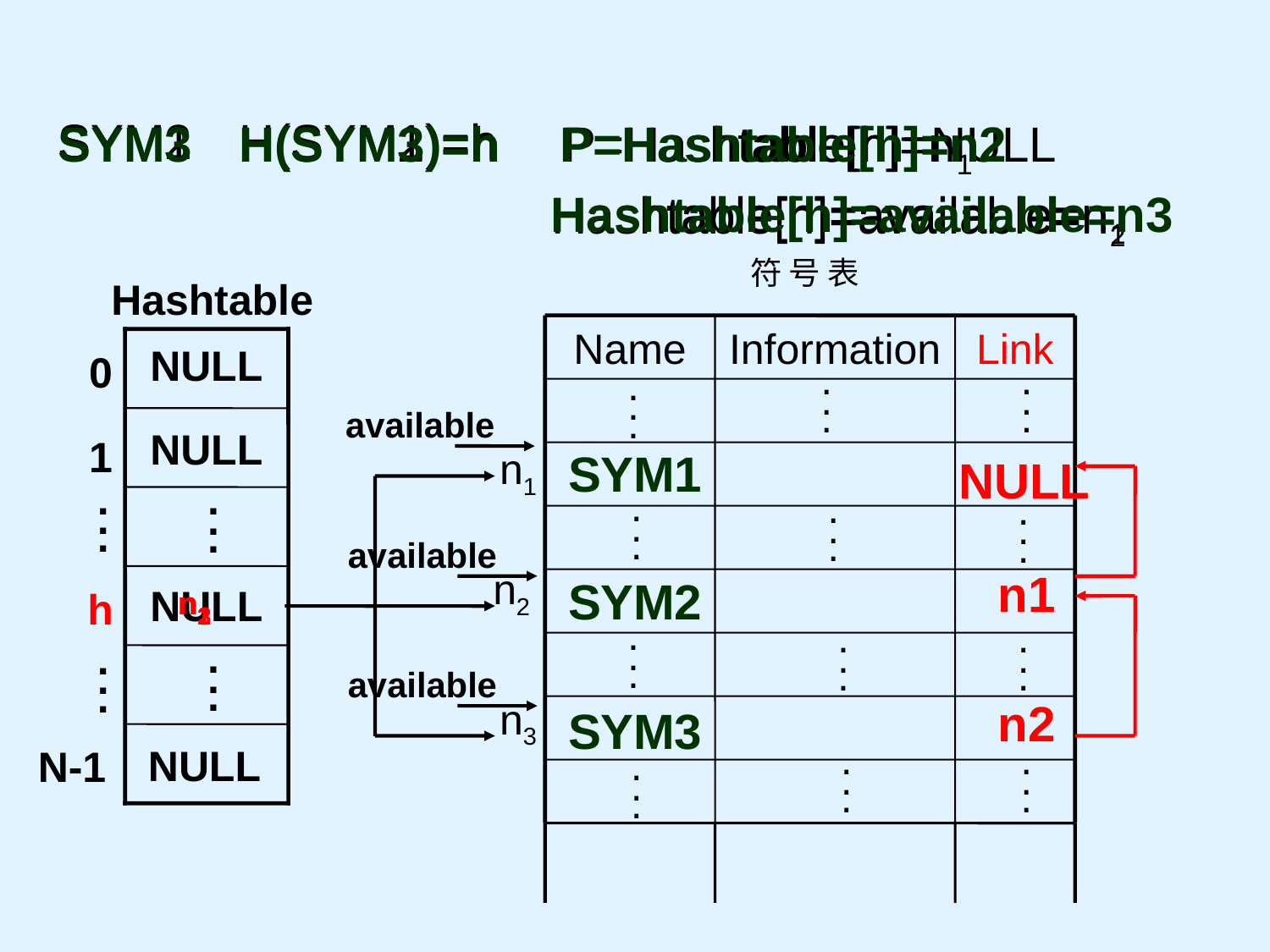

SYM1
SYM2
H(SYM1)=h
SYM3
H(SYM2)=h
H(SYM3)=h
P=Hashtable[h]=n1
P=Hashtable[h]=n2
P=Hashtable[h]=NULL
Hashtable[h]=available=n1
Hashtable[h]=available=n3
Hashtable[h]=available=n2
符 号 表
Name

Information

Link

.
.
.
.
.
.
.
.

.
n1

.
.
.
.
.
.
.
.

.
n2

.
.
.
.
.
.
.
.

.
n3

.
.
.
.
.
.
.
.

.

Hashtable

0

1
.
.

.

h
.

.
.

N-1

NULL
available

NULL
SYM1
NULL
.
.
.

available

n1
SYM2
n1
n2
n3
NULL

.
.
.
available

n2
SYM3
NULL